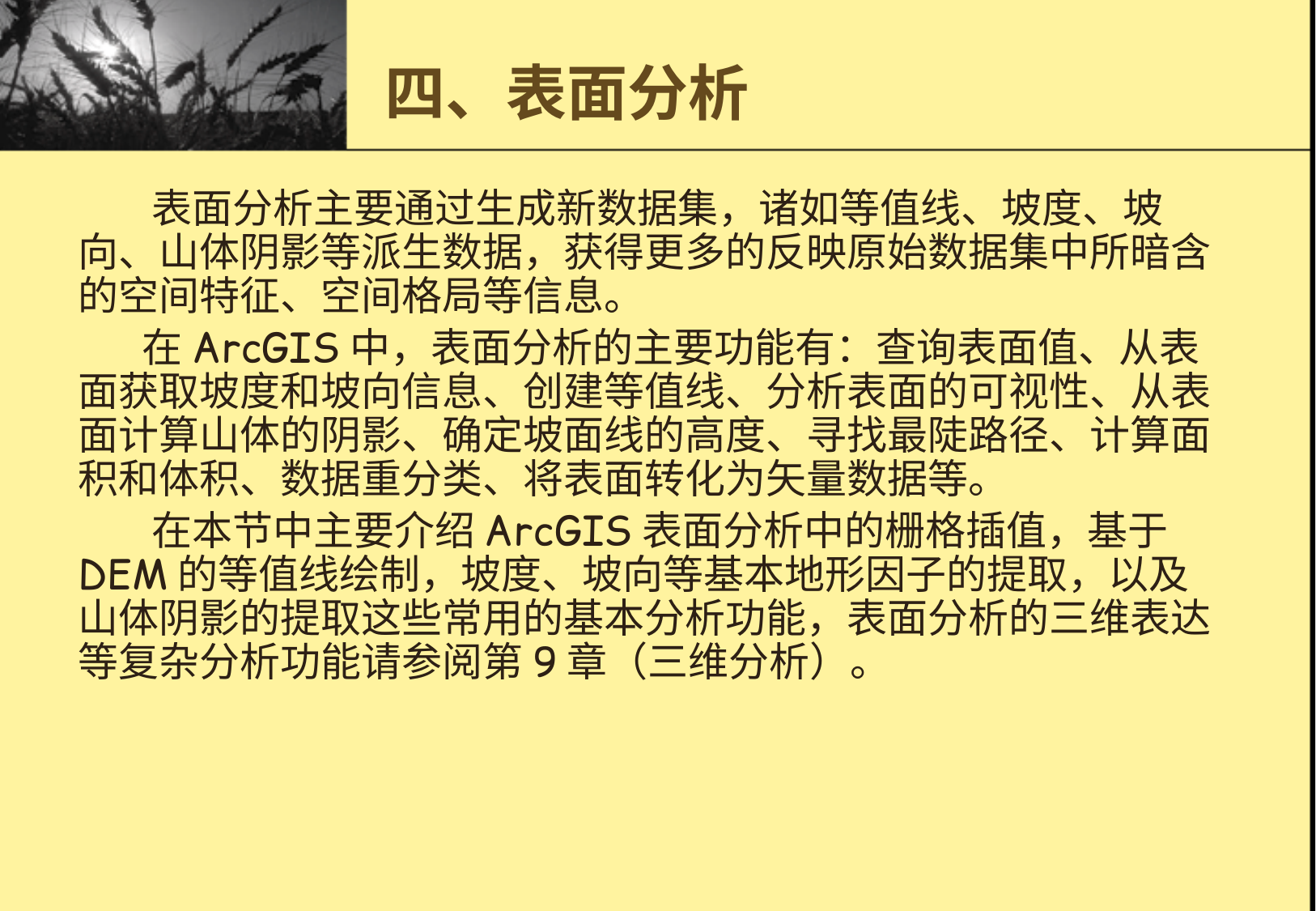

# 四、表面分析
       表面分析主要通过生成新数据集，诸如等值线、坡度、坡向、山体阴影等派生数据，获得更多的反映原始数据集中所暗含的空间特征、空间格局等信息。
      在ArcGIS中，表面分析的主要功能有：查询表面值、从表面获取坡度和坡向信息、创建等值线、分析表面的可视性、从表面计算山体的阴影、确定坡面线的高度、寻找最陡路径、计算面积和体积、数据重分类、将表面转化为矢量数据等。
       在本节中主要介绍ArcGIS表面分析中的栅格插值，基于DEM的等值线绘制，坡度、坡向等基本地形因子的提取，以及山体阴影的提取这些常用的基本分析功能，表面分析的三维表达等复杂分析功能请参阅第9章（三维分析）。